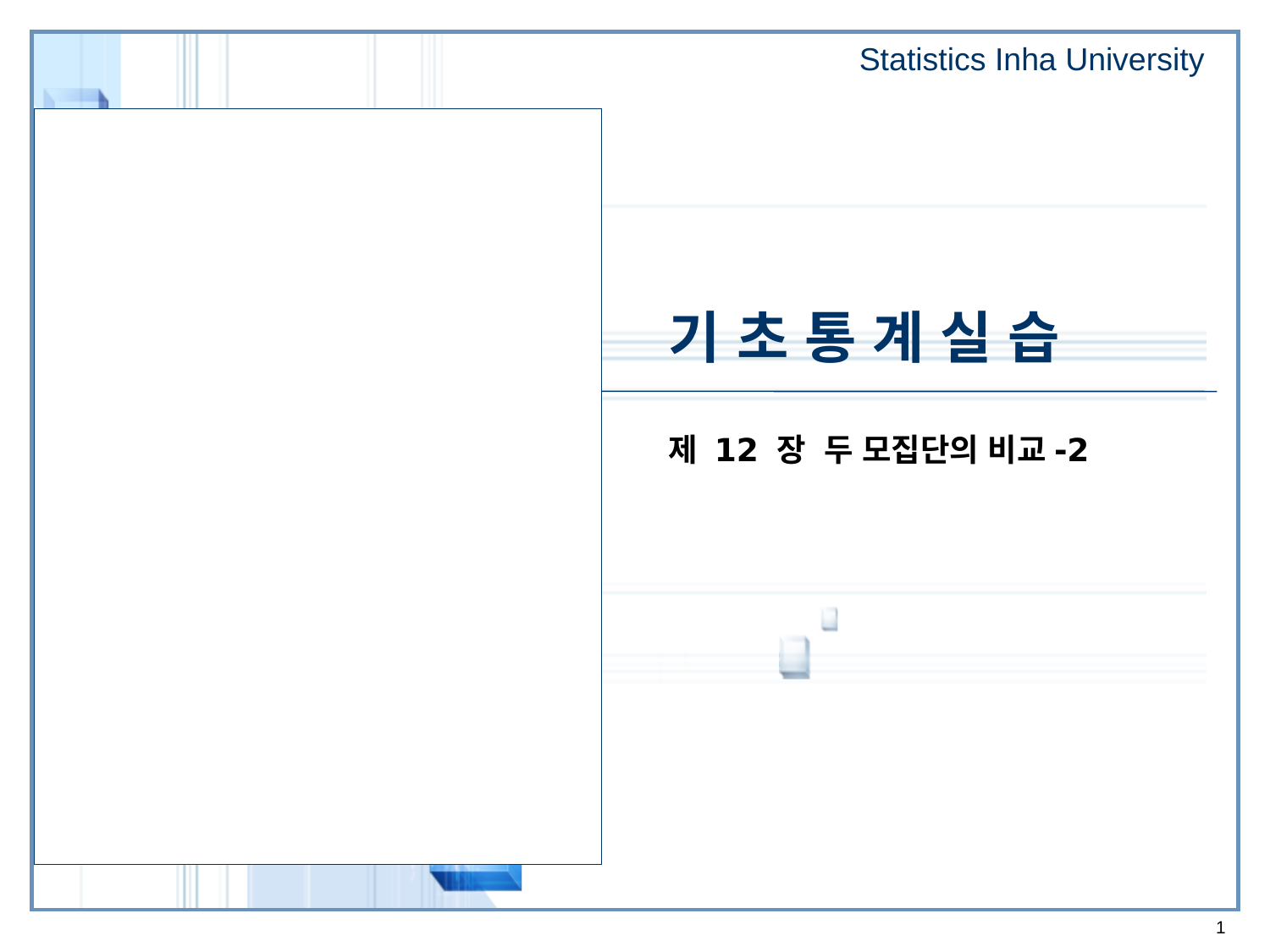

Statistics Inha University
# 기 초 통 계 실 습
제 12 장  두 모집단의 비교-2
1